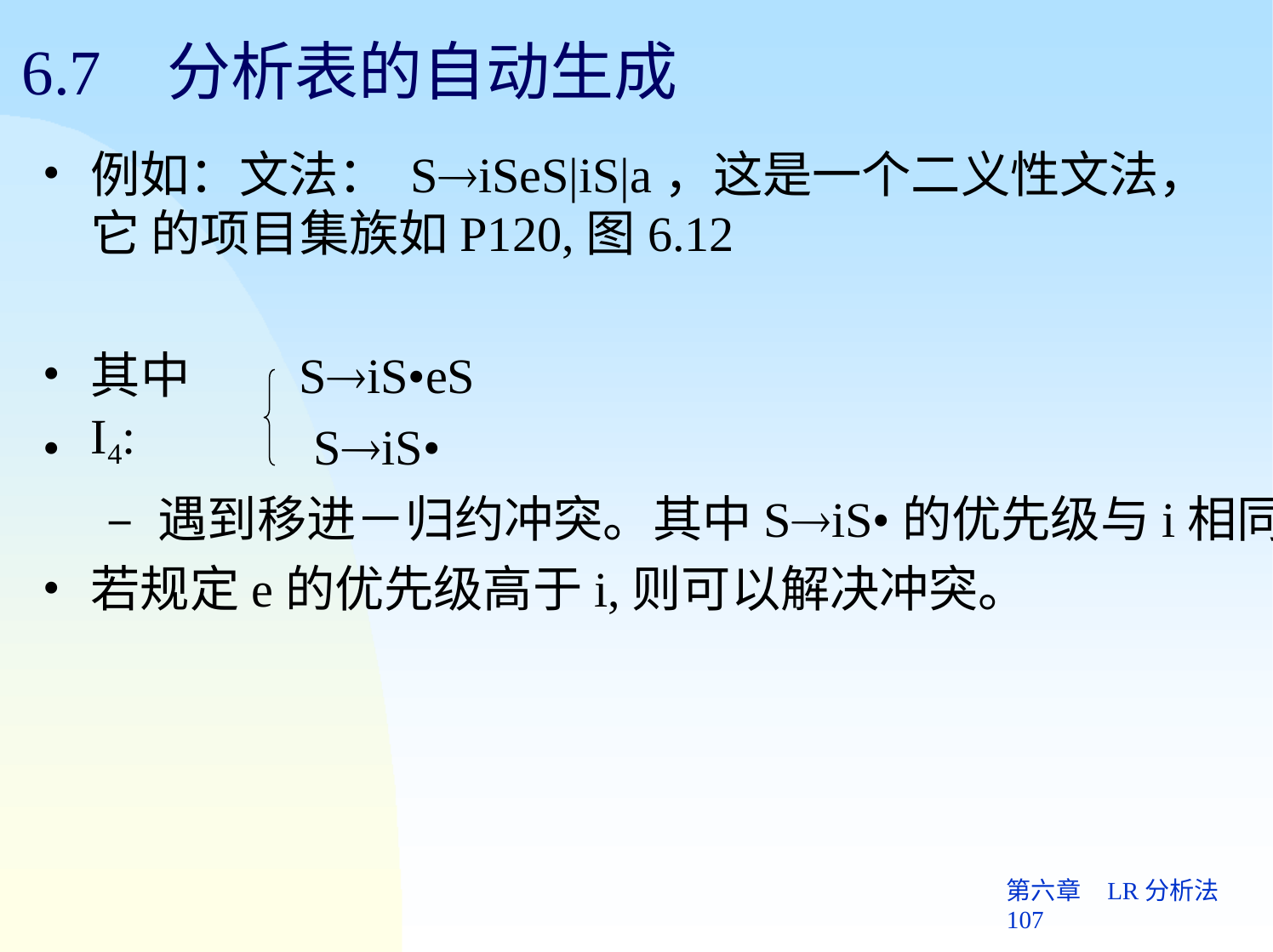

# 6.7	分析表的自动生成
例如：文法： S→iSeS|iS|a，这是一个二义性文法，它 的项目集族如P120,图6.12
S→iS•eS  S→iS•
其中I4:

•
– 遇到移进－归约冲突。其中S→iS•的优先级与i相同。
若规定e的优先级高于i,则可以解决冲突。
第六章	LR分析法 107